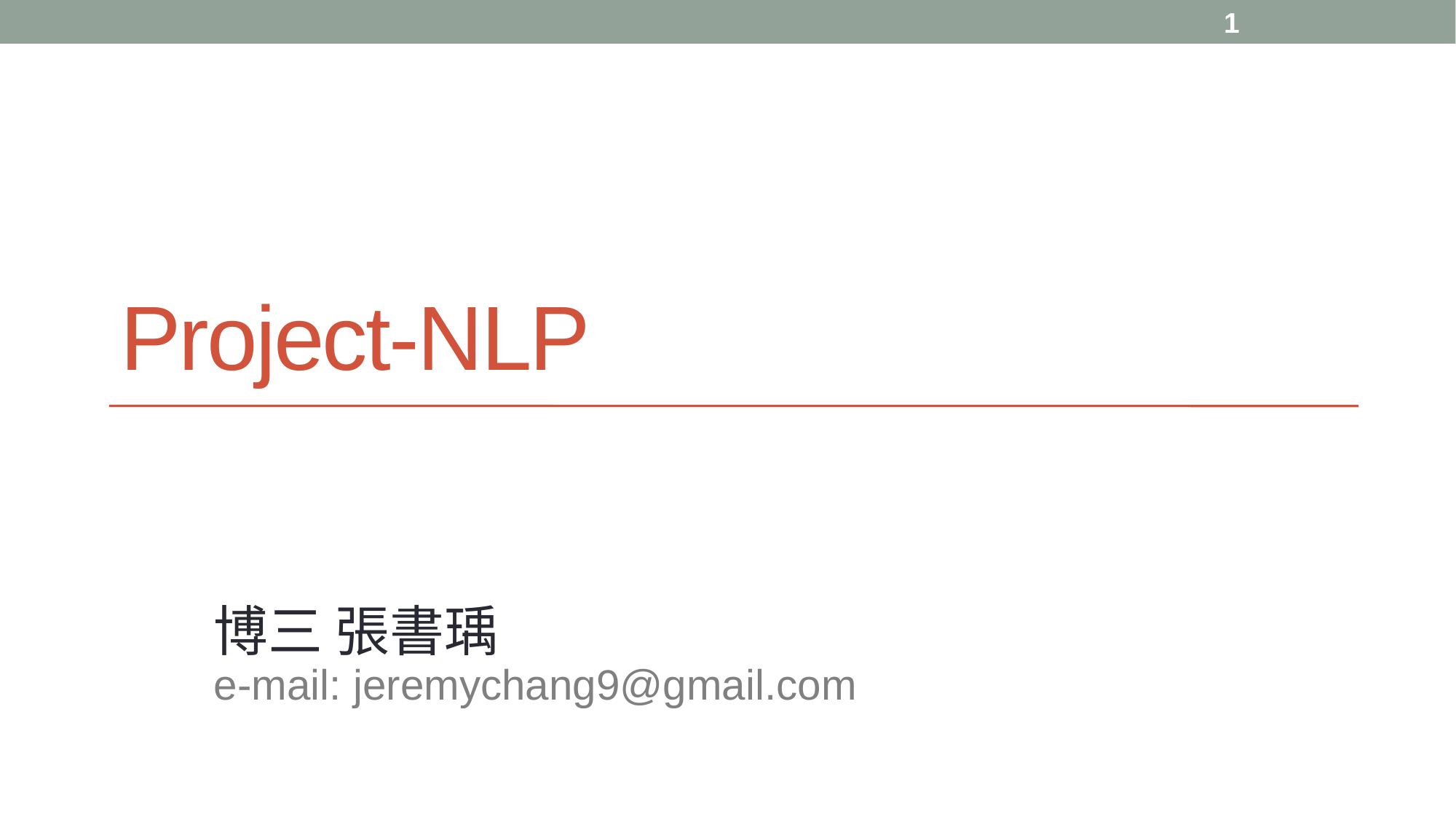

1
# Project-NLP
博三 張書瑀
e-mail: jeremychang9@gmail.com